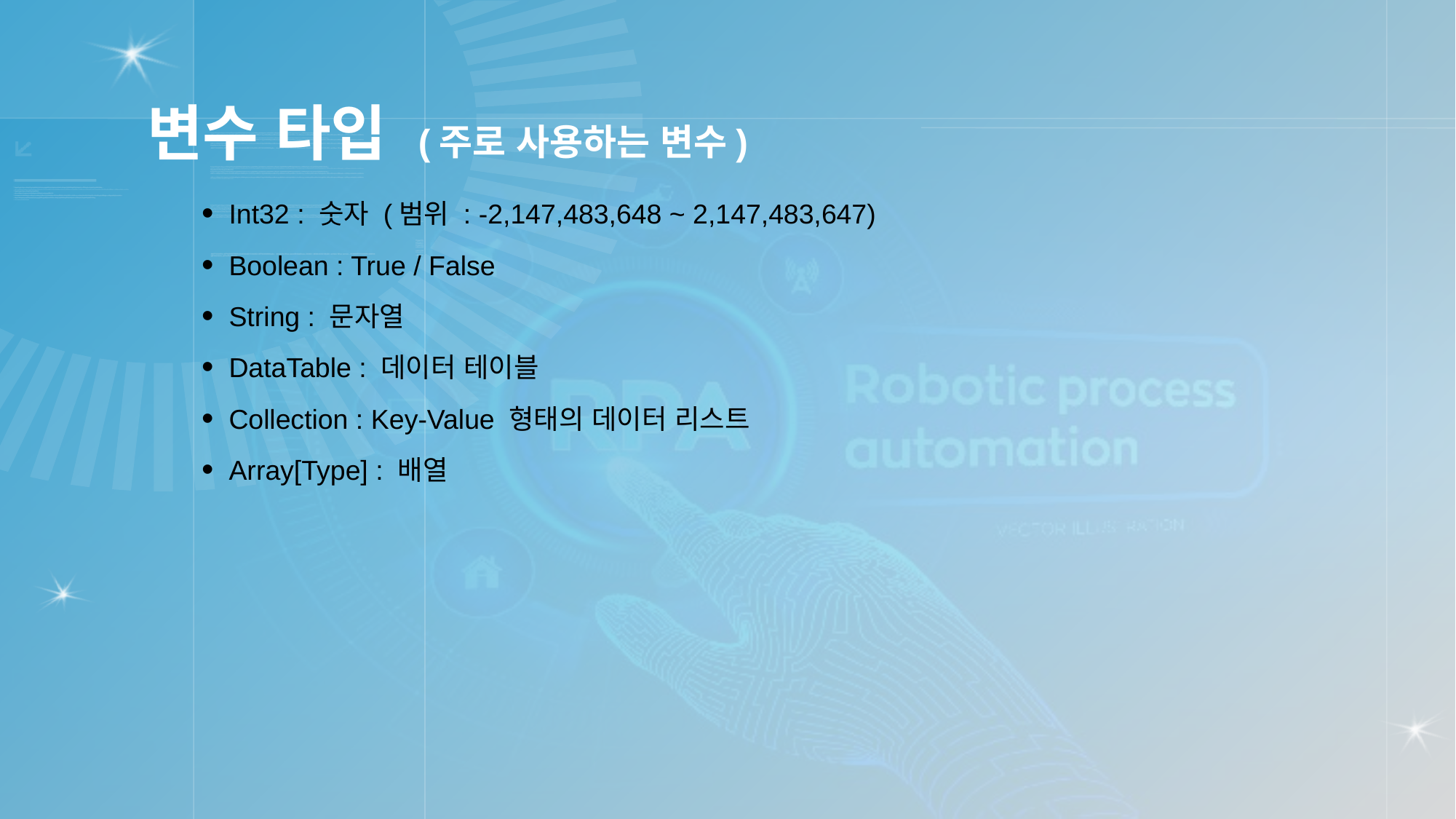

# 변수 타입 (주로 사용하는 변수)
Int32 : 숫자 (범위 : -2,147,483,648 ~ 2,147,483,647)
Boolean : True / False
String : 문자열
DataTable : 데이터 테이블
Collection : Key-Value 형태의 데이터 리스트
Array[Type] : 배열